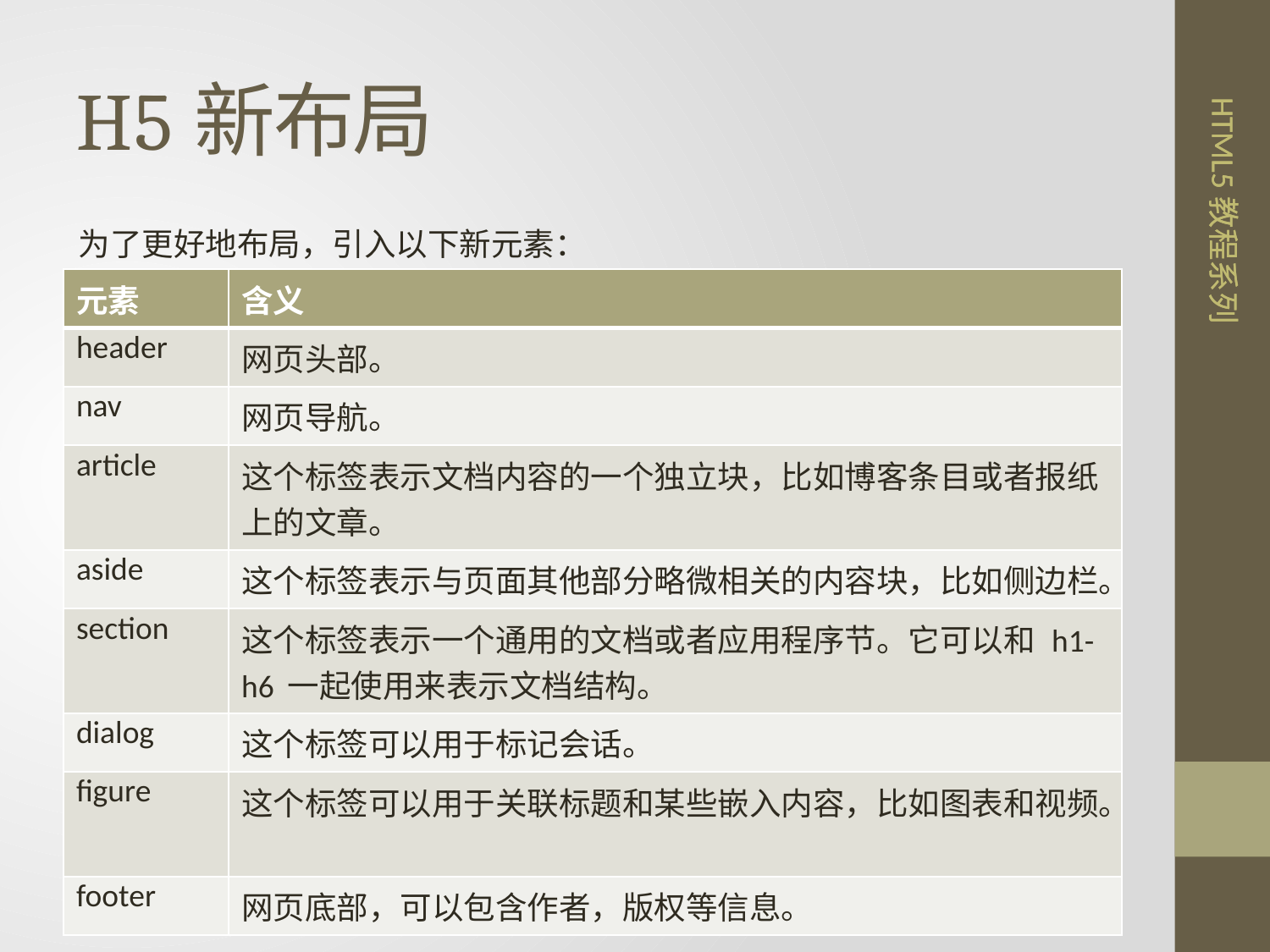

# H5新布局
为了更好地布局，引入以下新元素：
| 元素 | 含义 |
| --- | --- |
| header | 网页头部。 |
| nav | 网页导航。 |
| article | 这个标签表示文档内容的一个独立块，比如博客条目或者报纸上的文章。 |
| aside | 这个标签表示与页面其他部分略微相关的内容块，比如侧边栏。 |
| section | 这个标签表示一个通用的文档或者应用程序节。它可以和 h1-h6 一起使用来表示文档结构。 |
| dialog | 这个标签可以用于标记会话。 |
| figure | 这个标签可以用于关联标题和某些嵌入内容，比如图表和视频。 |
| footer | 网页底部，可以包含作者，版权等信息。 |